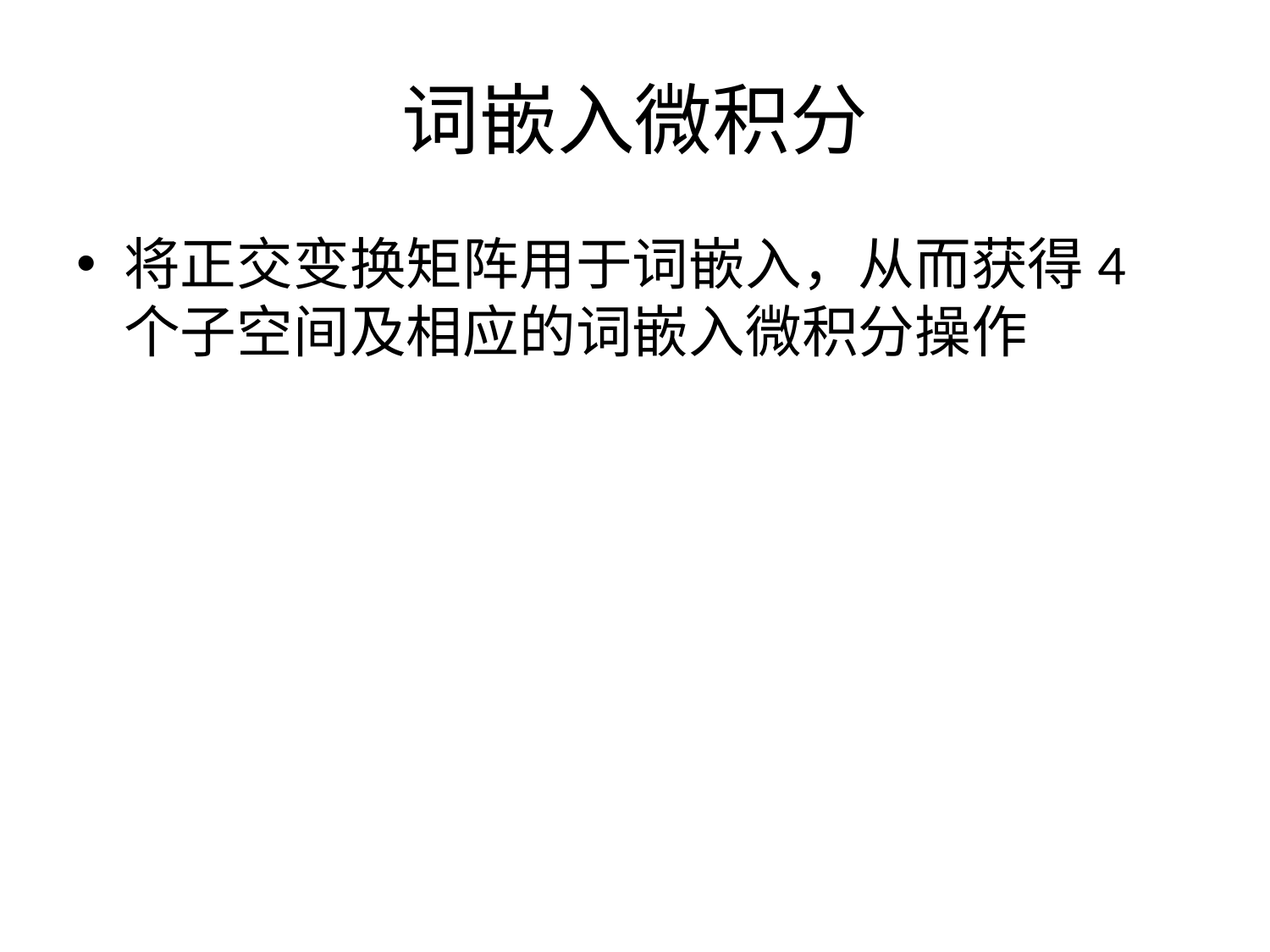

# 词嵌入微积分
将正交变换矩阵用于词嵌入，从而获得4个子空间及相应的词嵌入微积分操作